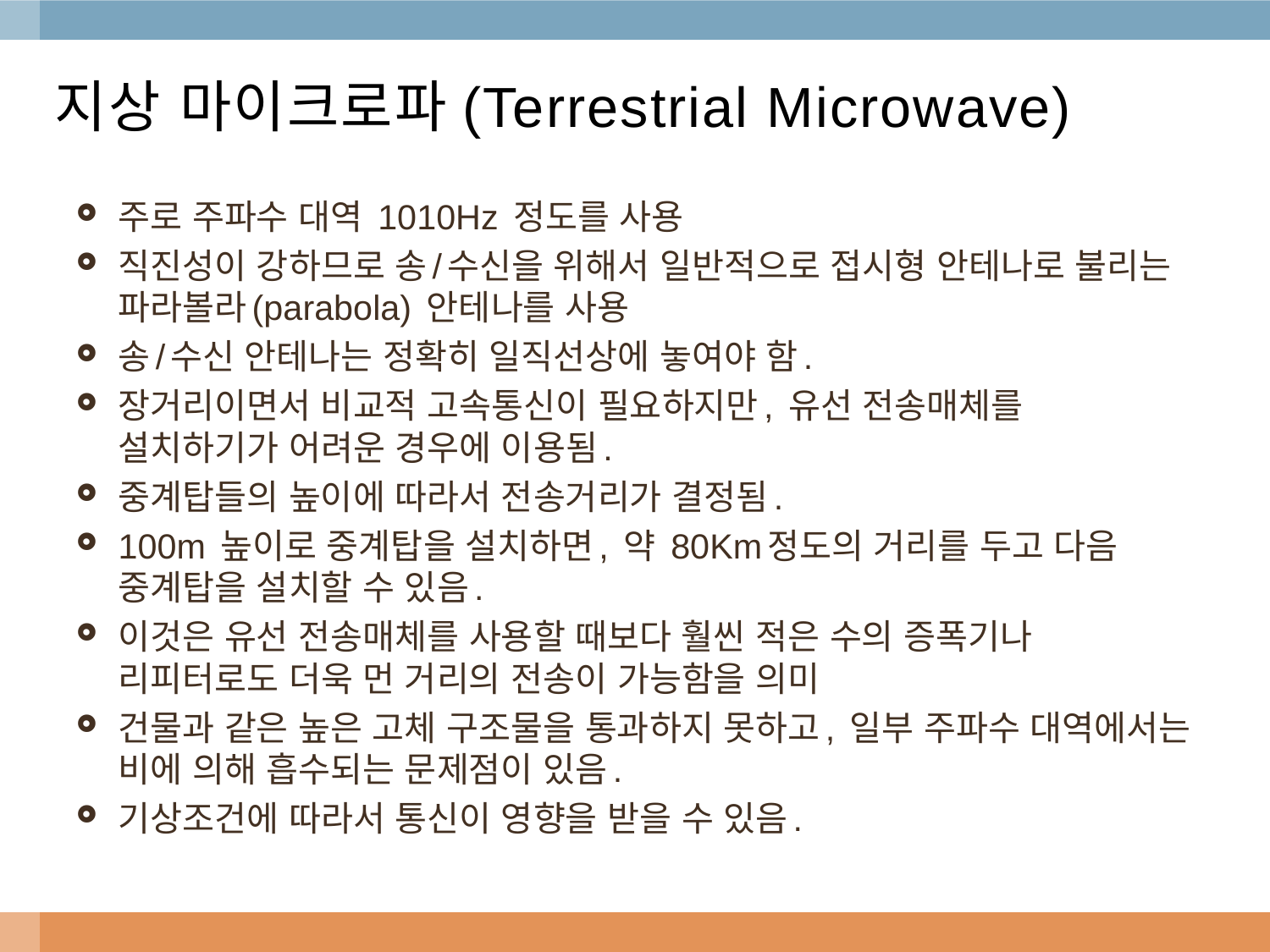

# 지상 마이크로파(Terrestrial Microwave)
주로 주파수 대역 1010Hz 정도를 사용
직진성이 강하므로 송/수신을 위해서 일반적으로 접시형 안테나로 불리는 파라볼라(parabola) 안테나를 사용
송/수신 안테나는 정확히 일직선상에 놓여야 함.
장거리이면서 비교적 고속통신이 필요하지만, 유선 전송매체를 설치하기가 어려운 경우에 이용됨.
중계탑들의 높이에 따라서 전송거리가 결정됨.
100m 높이로 중계탑을 설치하면, 약 80Km정도의 거리를 두고 다음 중계탑을 설치할 수 있음.
이것은 유선 전송매체를 사용할 때보다 훨씬 적은 수의 증폭기나 리피터로도 더욱 먼 거리의 전송이 가능함을 의미
건물과 같은 높은 고체 구조물을 통과하지 못하고, 일부 주파수 대역에서는 비에 의해 흡수되는 문제점이 있음.
기상조건에 따라서 통신이 영향을 받을 수 있음.